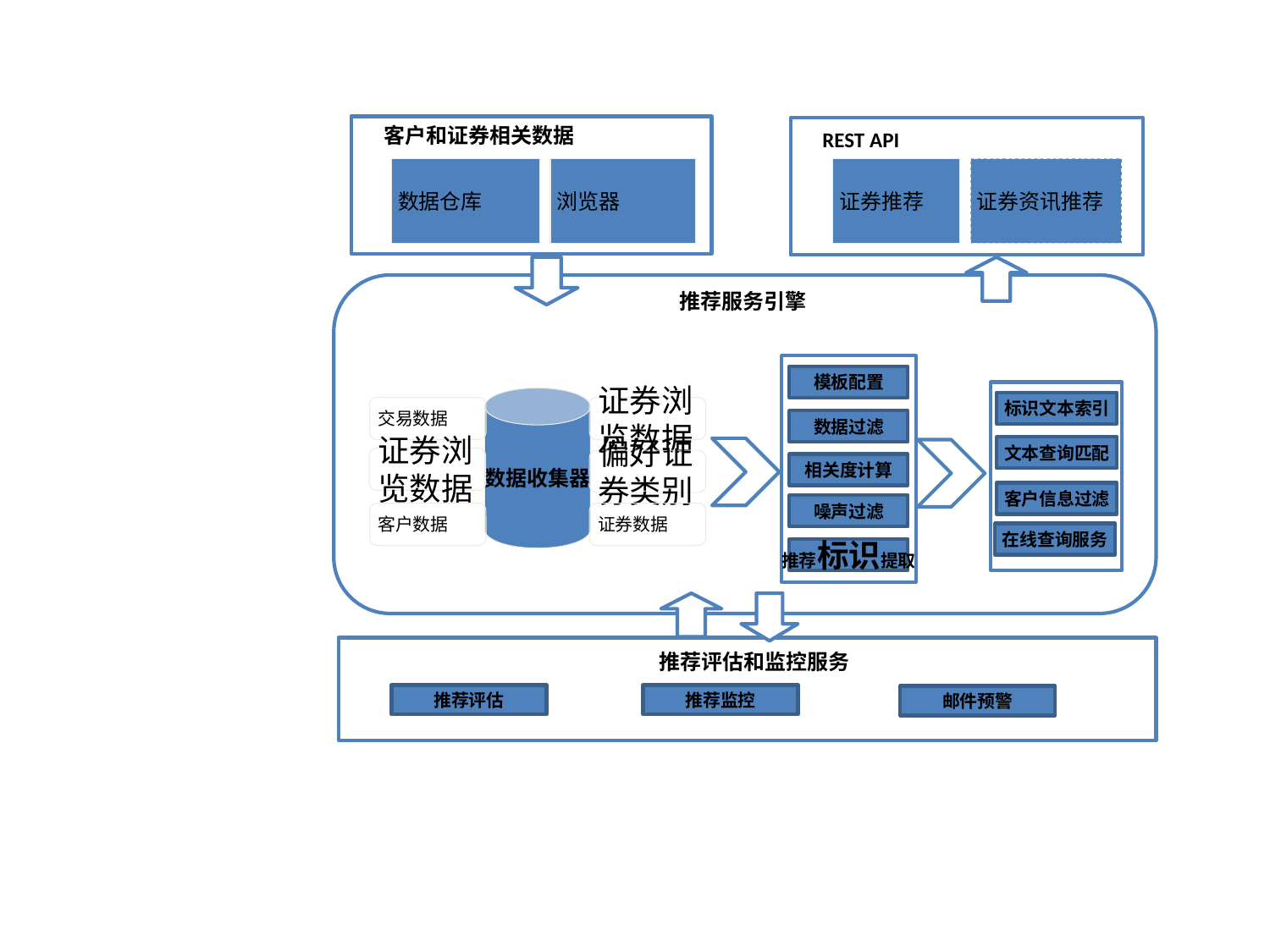

客户和证券相关数据

REST API
数据仓库
浏览器
证券推荐
证券资讯推荐

推荐服务引擎

模板配置

数据收集器
标识文本索引
交易数据
证券浏览数据
数据过滤
文本查询匹配

证券浏览数据
偏好证券类别
相关度计算
客户信息过滤
噪声过滤
客户数据
证券数据
在线查询服务
推荐标识提取

推荐评估和监控服务
推荐评估
推荐监控
邮件预警